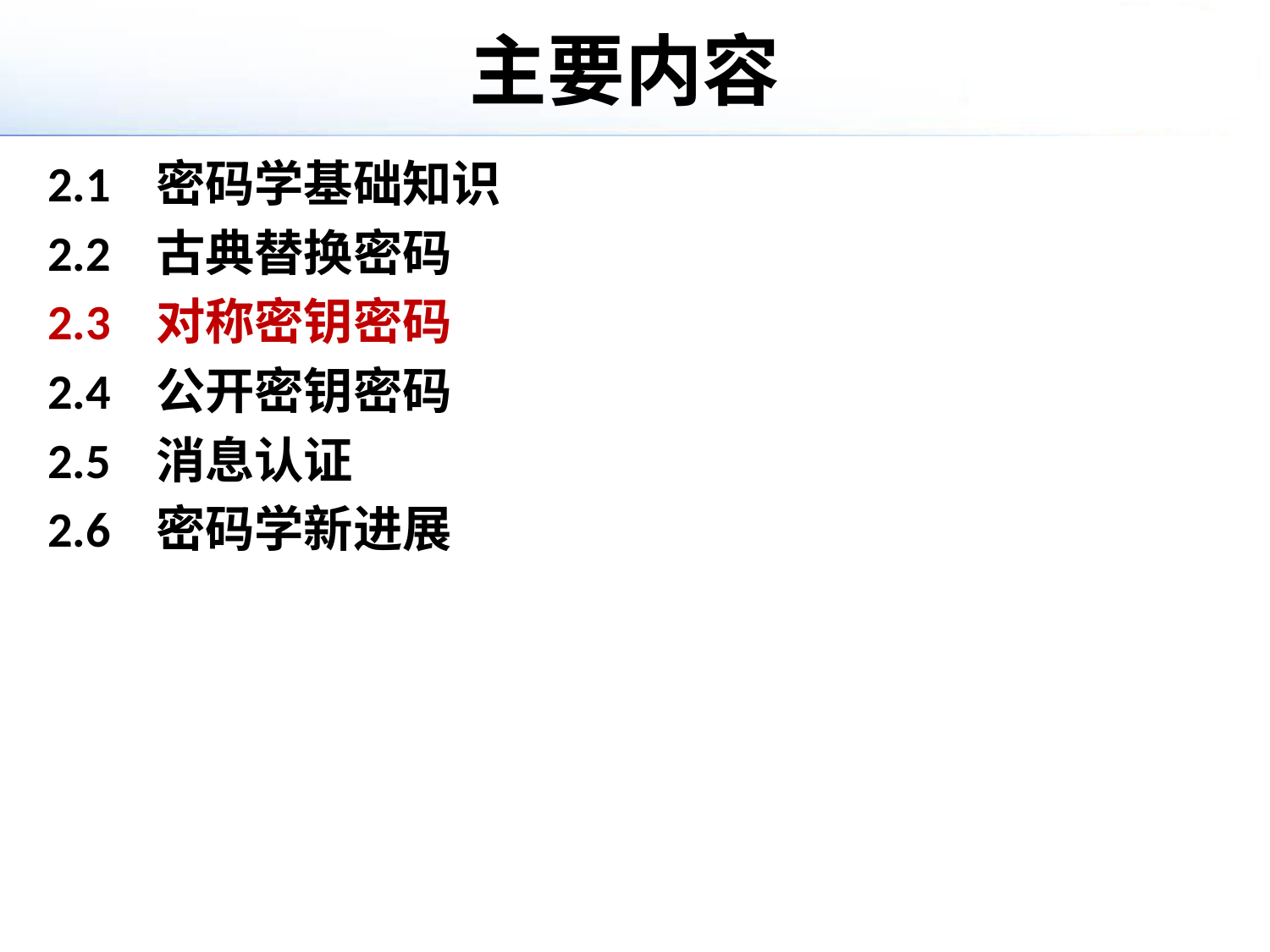

# 主要内容
2.1   密码学基础知识
2.2   古典替换密码
2.3   对称密钥密码
2.4   公开密钥密码
2.5   消息认证
2.6   密码学新进展